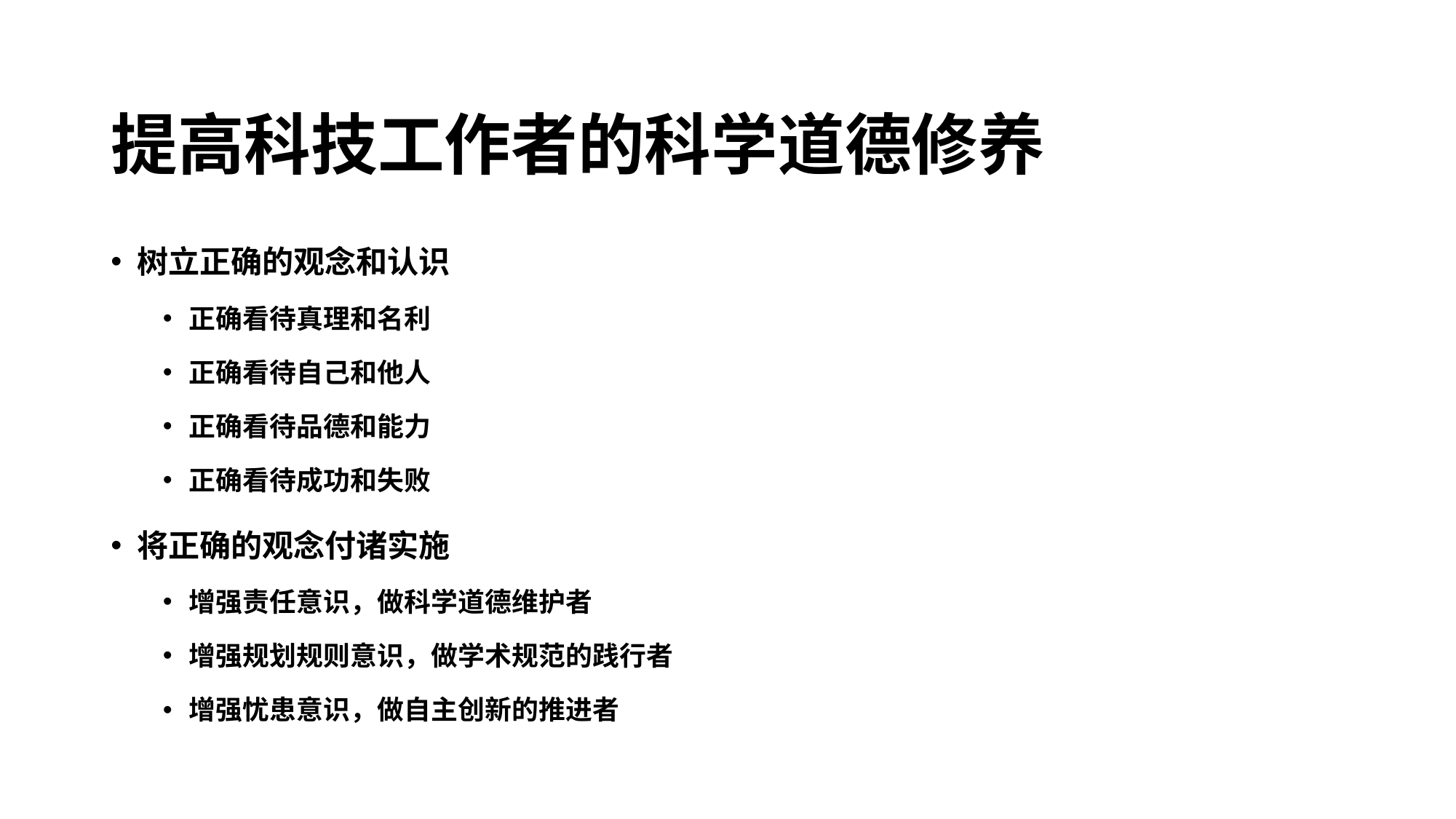

# 提高科技工作者的科学道德修养
树立正确的观念和认识
正确看待真理和名利
正确看待自己和他人
正确看待品德和能力
正确看待成功和失败
将正确的观念付诸实施
增强责任意识，做科学道德维护者
增强规划规则意识，做学术规范的践行者
增强忧患意识，做自主创新的推进者